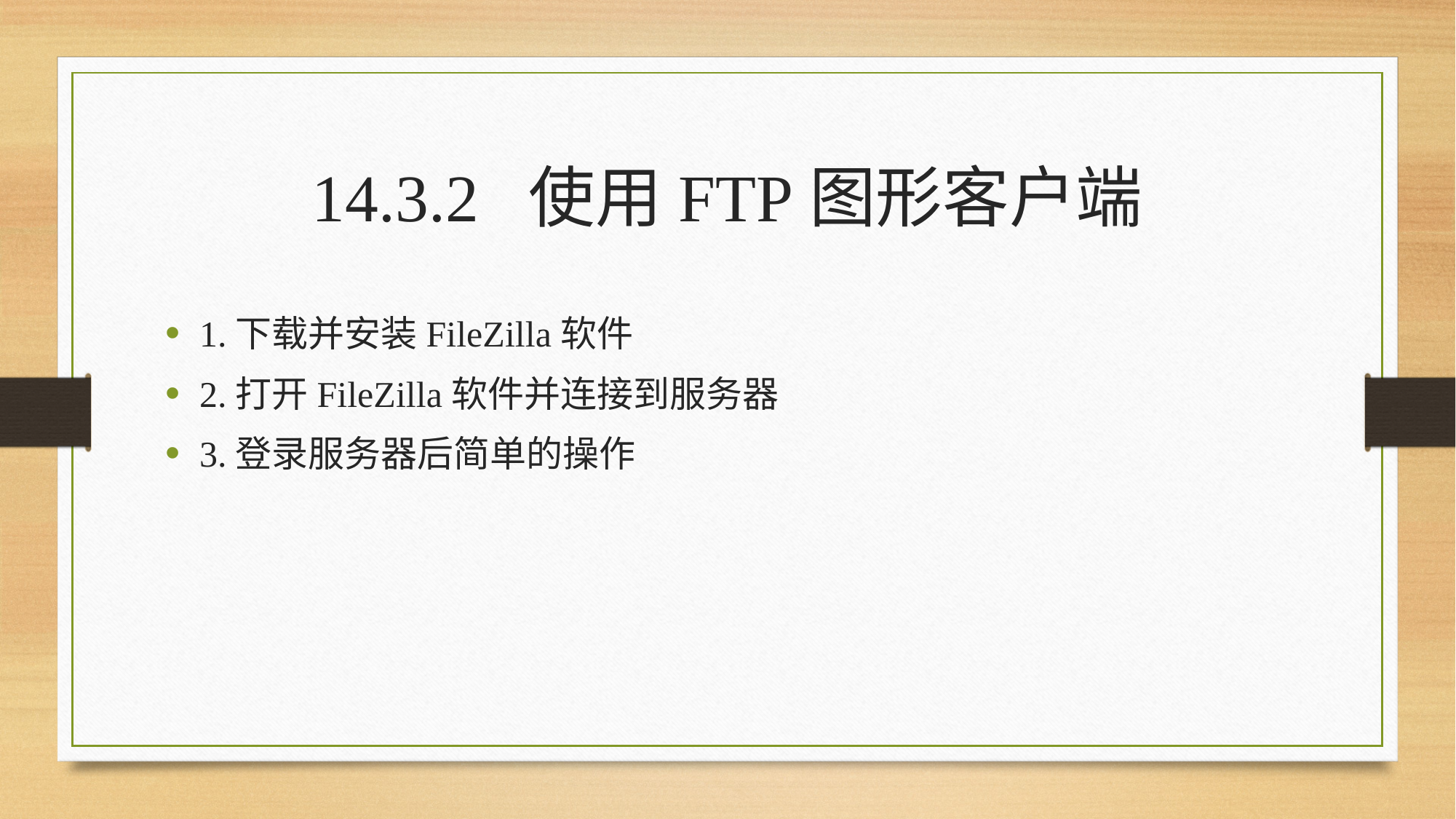

14.3.2  使用FTP图形客户端
1.下载并安装FileZilla软件
2.打开FileZilla软件并连接到服务器
3.登录服务器后简单的操作